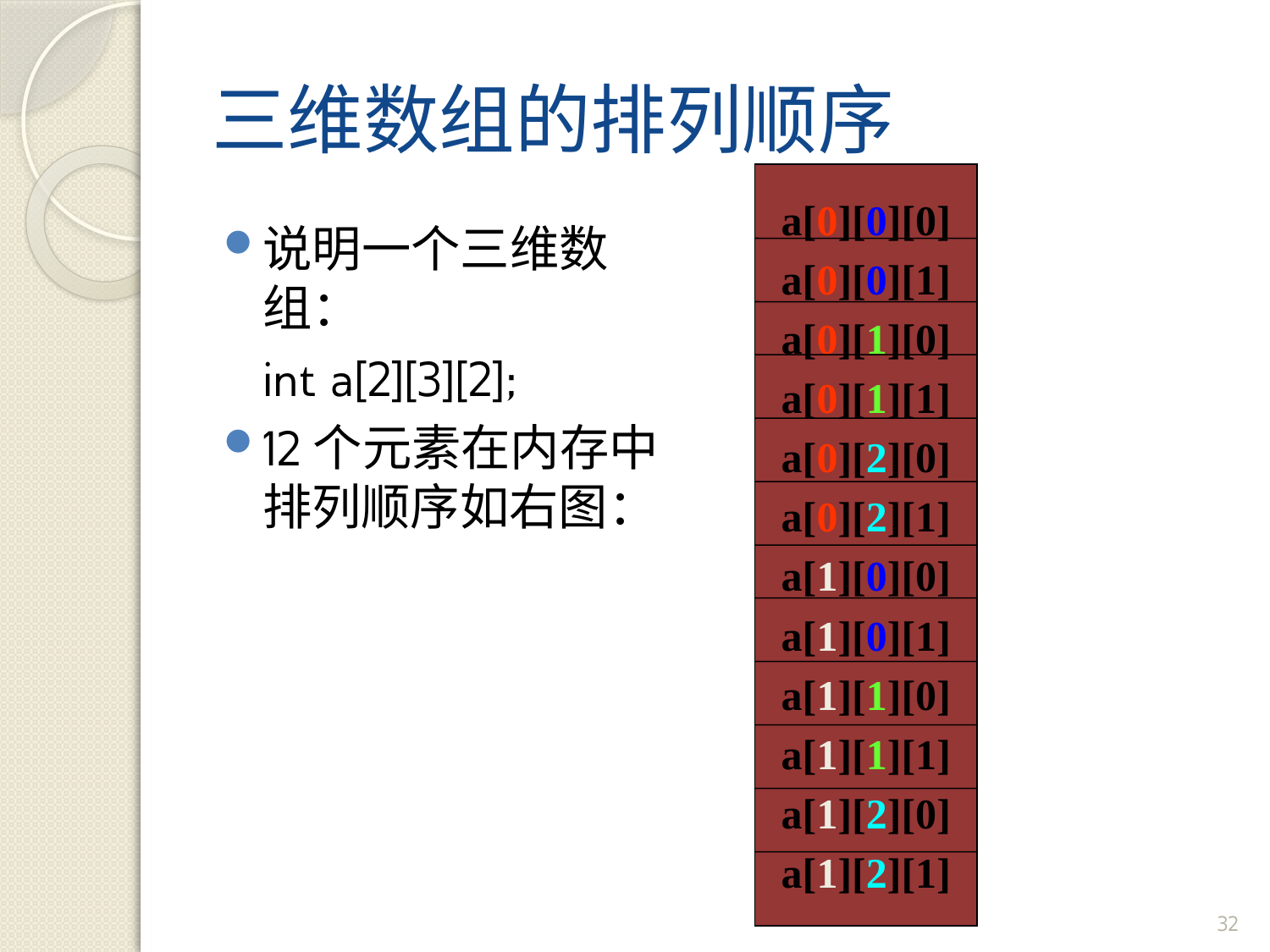

# 三维数组的排列顺序
a[0][0][0]
a[0][0][1]
a[0][1][0]
a[0][1][1]
a[0][2][0]
a[0][2][1]
a[1][0][0]
a[1][0][1]
a[1][1][0]
a[1][1][1]
a[1][2][0]
a[1][2][1]

说明一个三维数组：
	int a[2][3][2];
12个元素在内存中排列顺序如右图：

32